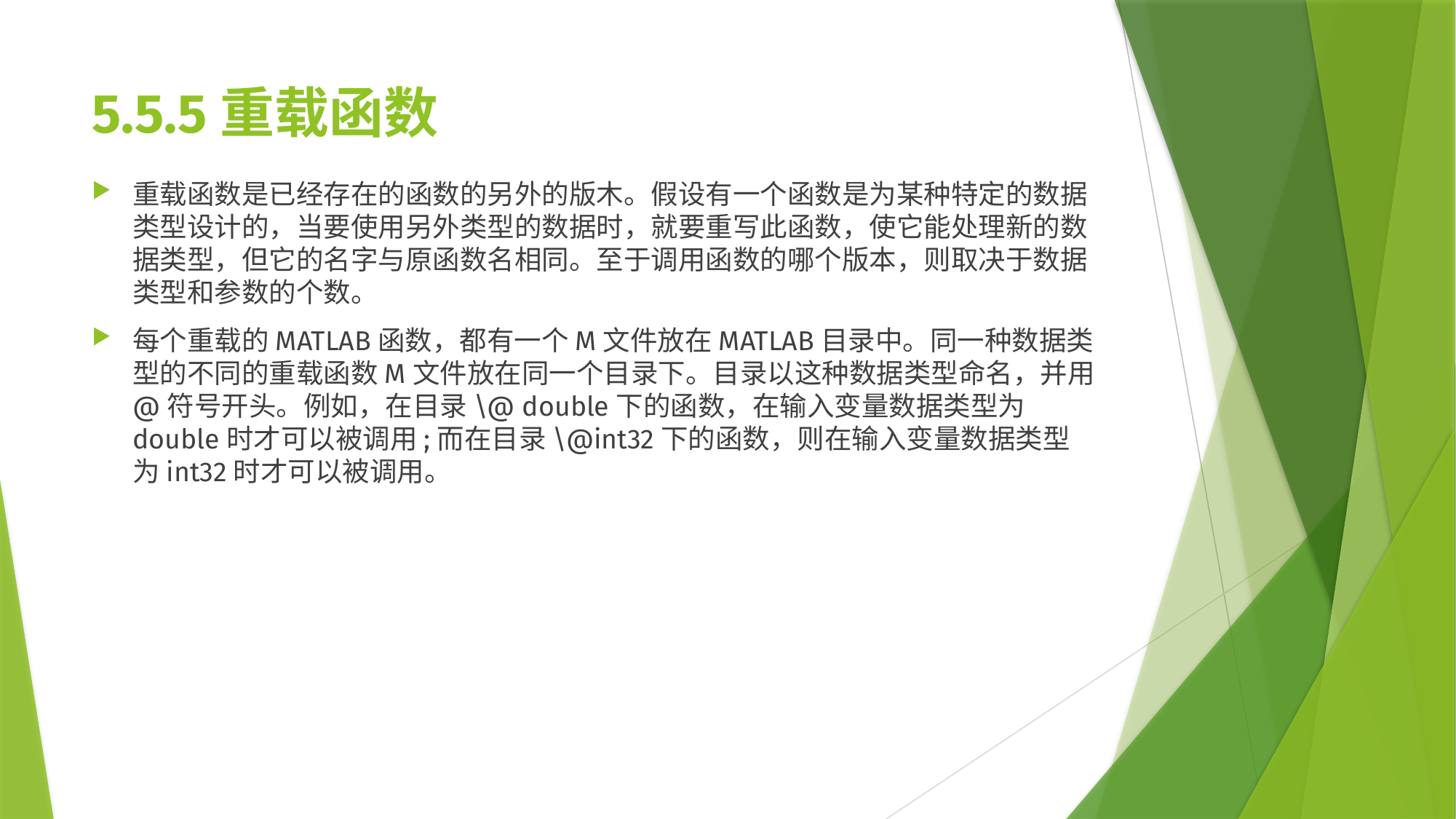

# 5.5.5重载函数
重载函数是已经存在的函数的另外的版木。假设有一个函数是为某种特定的数据类型设计的，当要使用另外类型的数据时，就要重写此函数，使它能处理新的数据类型，但它的名字与原函数名相同。至于调用函数的哪个版本，则取决于数据类型和参数的个数。
每个重载的MATLAB函数，都有一个M文件放在MATLAB目录中。同一种数据类型的不同的重载函数M文件放在同一个目录下。目录以这种数据类型命名，并用@符号开头。例如，在目录\@ double下的函数，在输入变量数据类型为double时才可以被调用;而在目录\@int32下的函数，则在输入变量数据类型为int32时才可以被调用。